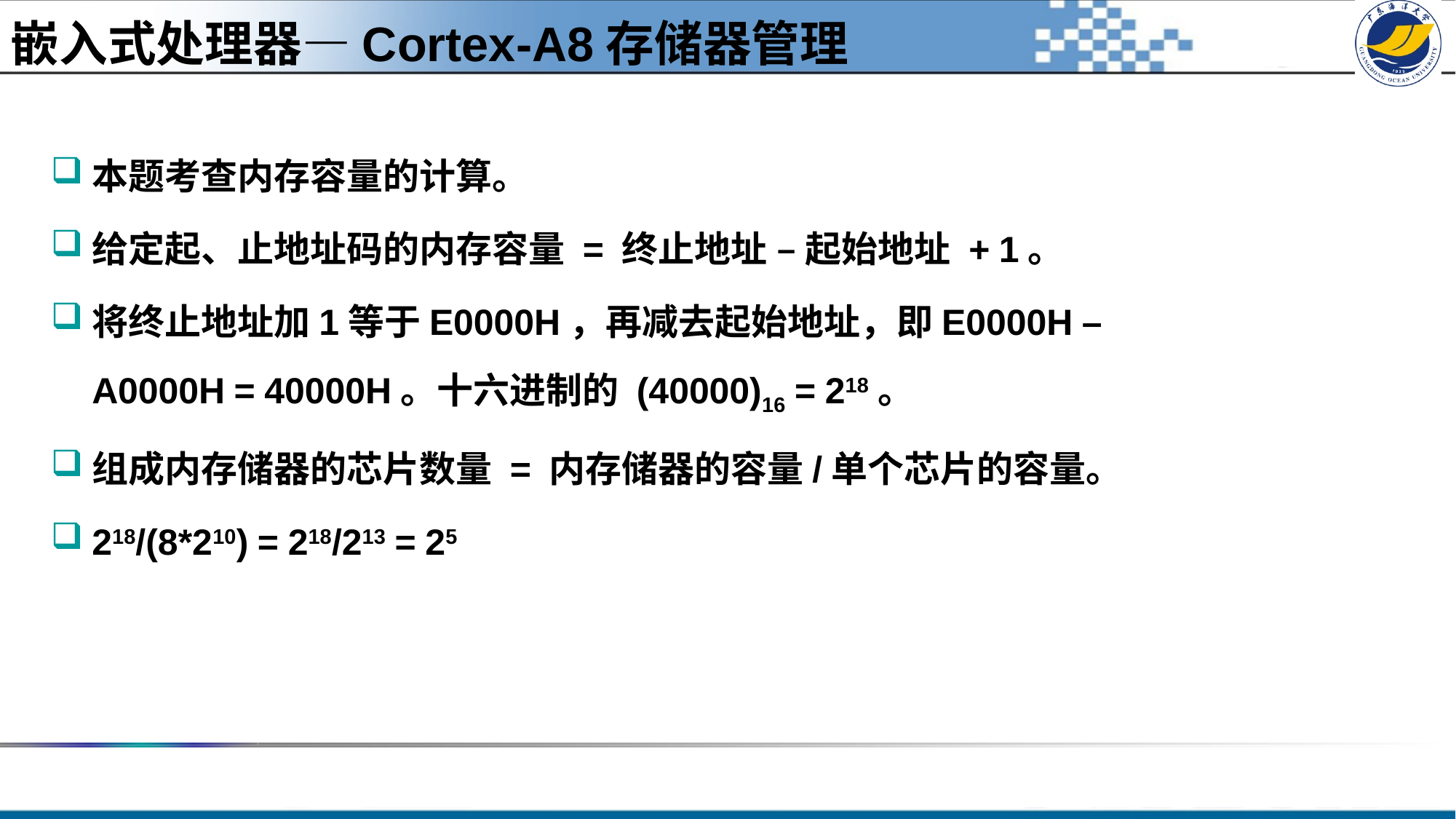

嵌入式处理器—Cortex-A8存储器管理
本题考查内存容量的计算。
给定起、止地址码的内存容量 = 终止地址 – 起始地址 + 1。
将终止地址加1等于E0000H，再减去起始地址，即E0000H – A0000H = 40000H。十六进制的 (40000)16 = 218。
组成内存储器的芯片数量 = 内存储器的容量/单个芯片的容量。
218/(8*210) = 218/213 = 25
95